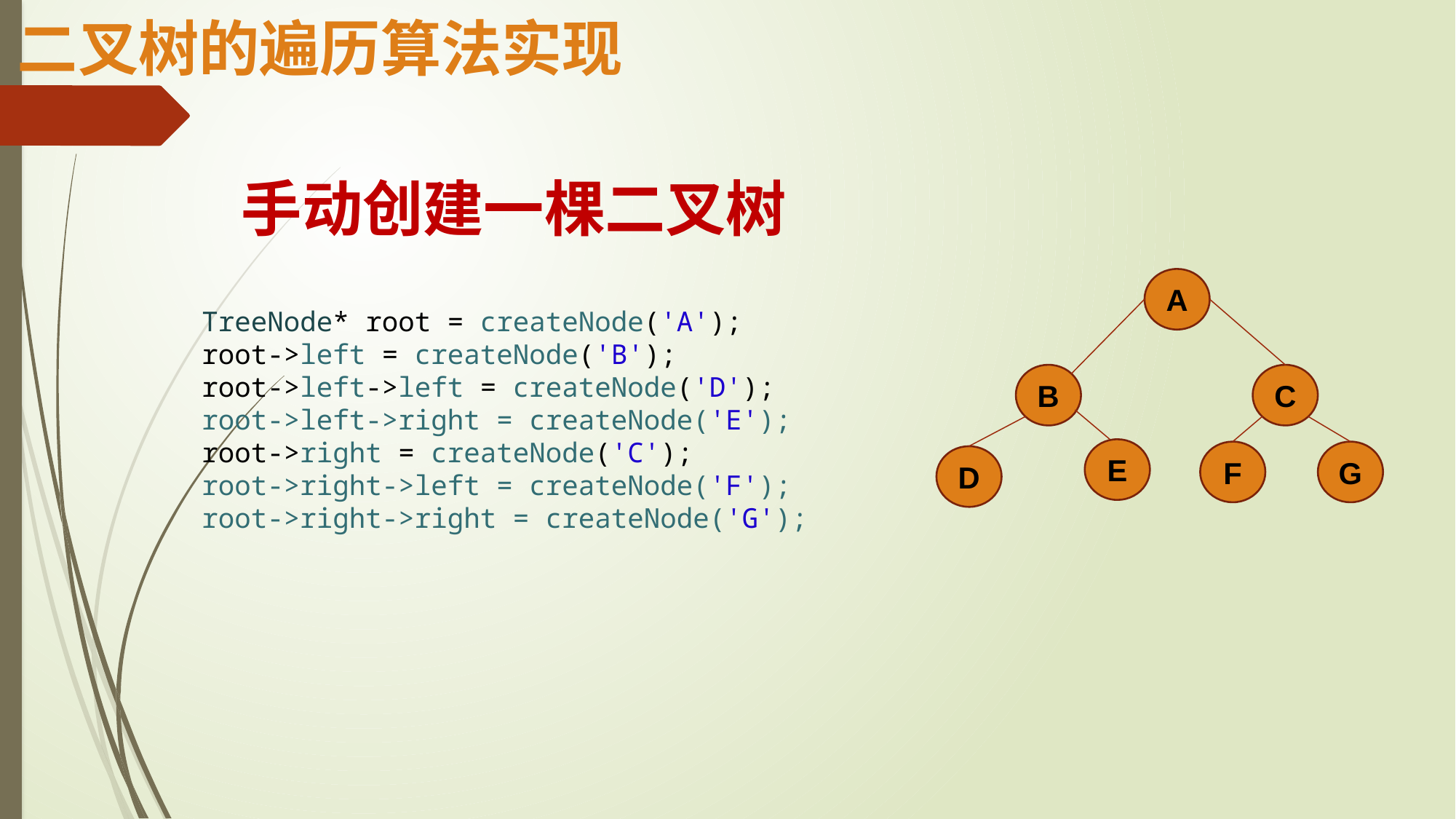

二叉树的遍历算法实现
手动创建一棵二叉树
A
B
C
E
F
G
D
    TreeNode* root = createNode('A');
    root->left = createNode('B');
    root->left->left = createNode('D');
    root->left->right = createNode('E');
    root->right = createNode('C');
    root->right->left = createNode('F');
    root->right->right = createNode('G');